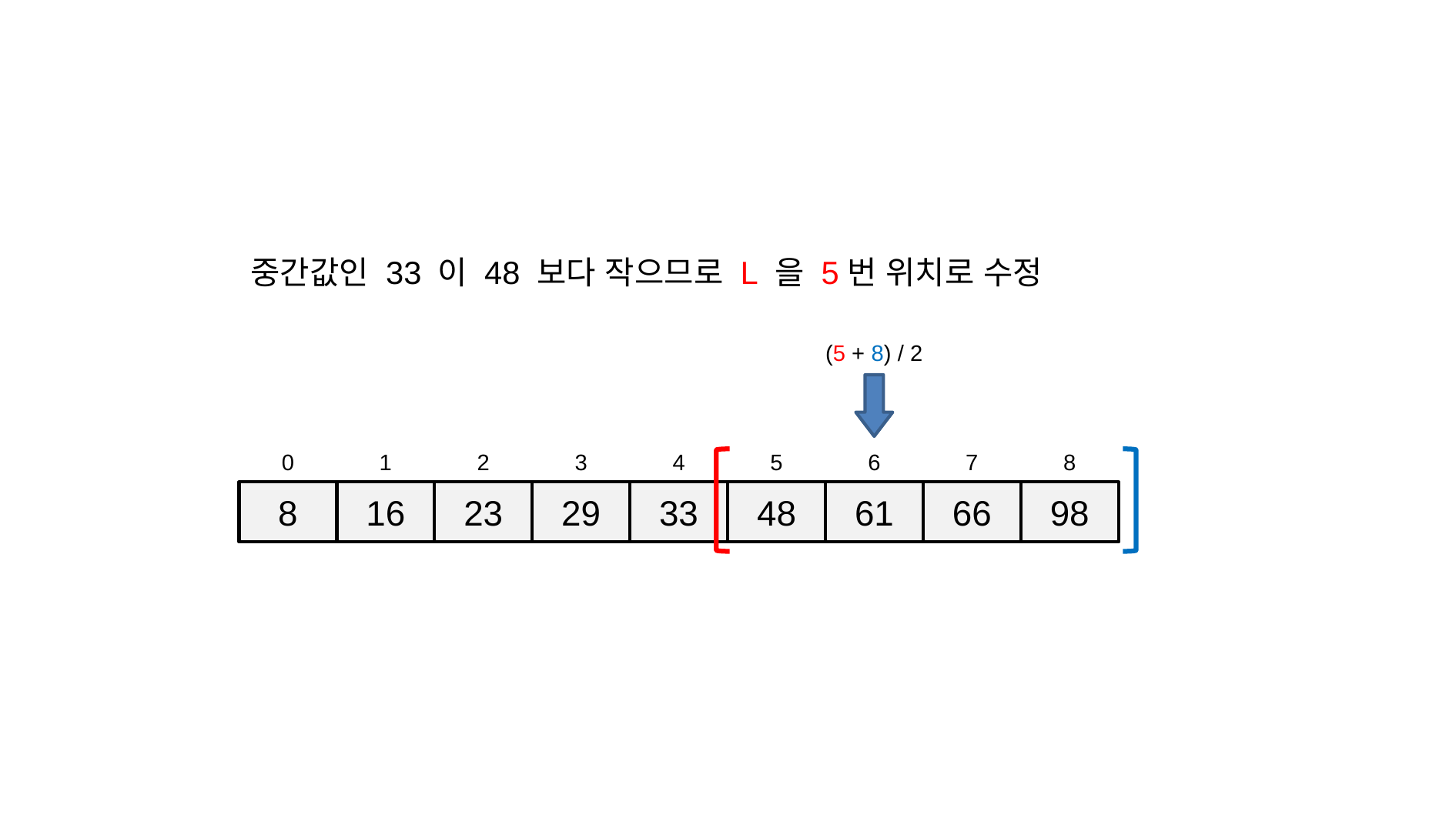

중간값인 33 이 48 보다 작으므로 L 을 5번 위치로 수정
(5 + 8) / 2

0
1
2
3
4
5
6
7
8

8
16
23
29
33
48
61
66
98